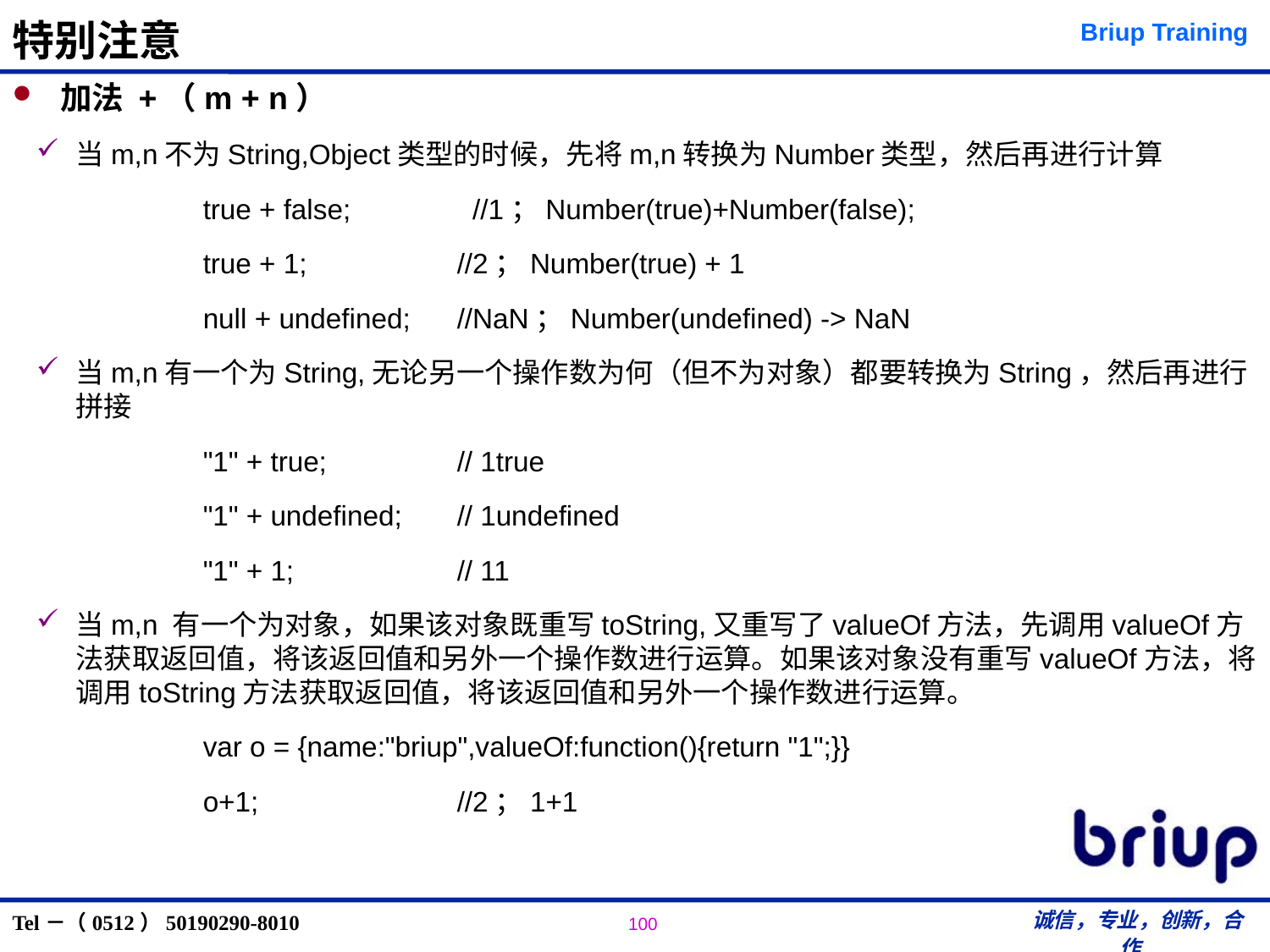

# 特别注意
加法 +（m + n）
当m,n不为String,Object类型的时候，先将m,n转换为Number类型，然后再进行计算
		true + false;	  //1；Number(true)+Number(false);
		true + 1;	  	//2；Number(true) + 1
		null + undefined; 	//NaN；Number(undefined) -> NaN
当m,n有一个为String,无论另一个操作数为何（但不为对象）都要转换为String，然后再进行拼接
		"1" + true;		// 1true
		"1" + undefined;	// 1undefined
		"1" + 1;		// 11
当m,n 有一个为对象，如果该对象既重写toString,又重写了valueOf方法，先调用valueOf方法获取返回值，将该返回值和另外一个操作数进行运算。如果该对象没有重写valueOf方法，将调用toString方法获取返回值，将该返回值和另外一个操作数进行运算。
		var o = {name:"briup",valueOf:function(){return "1";}}
		o+1;		//2；1+1